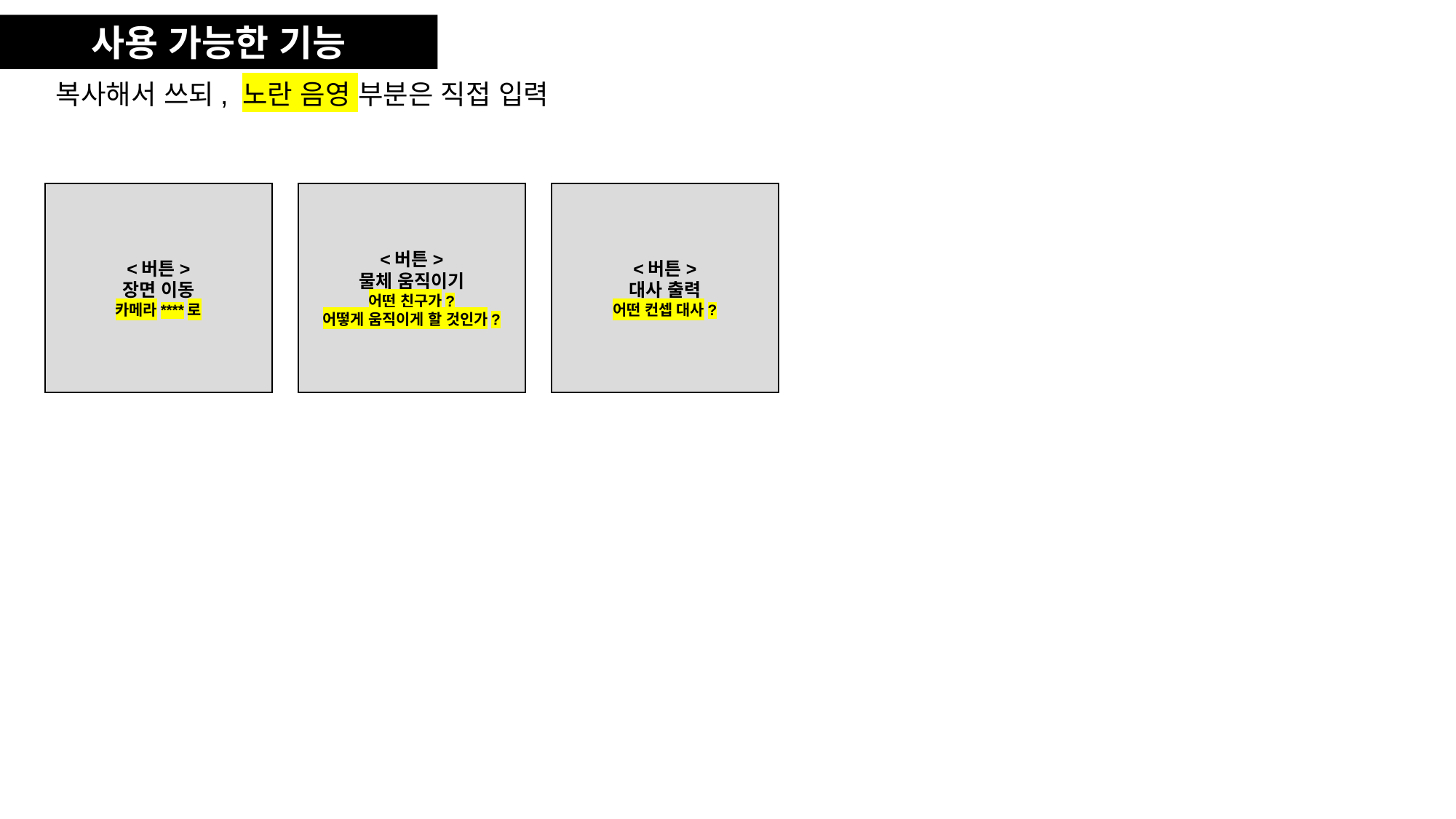

사용 가능한 기능
복사해서 쓰되, 노란 음영 부분은 직접 입력
<버튼>
물체 움직이기
어떤 친구가?
어떻게 움직이게 할 것인가?
<버튼>
대사 출력
어떤 컨셉 대사?
<버튼>
장면 이동
카메라****로